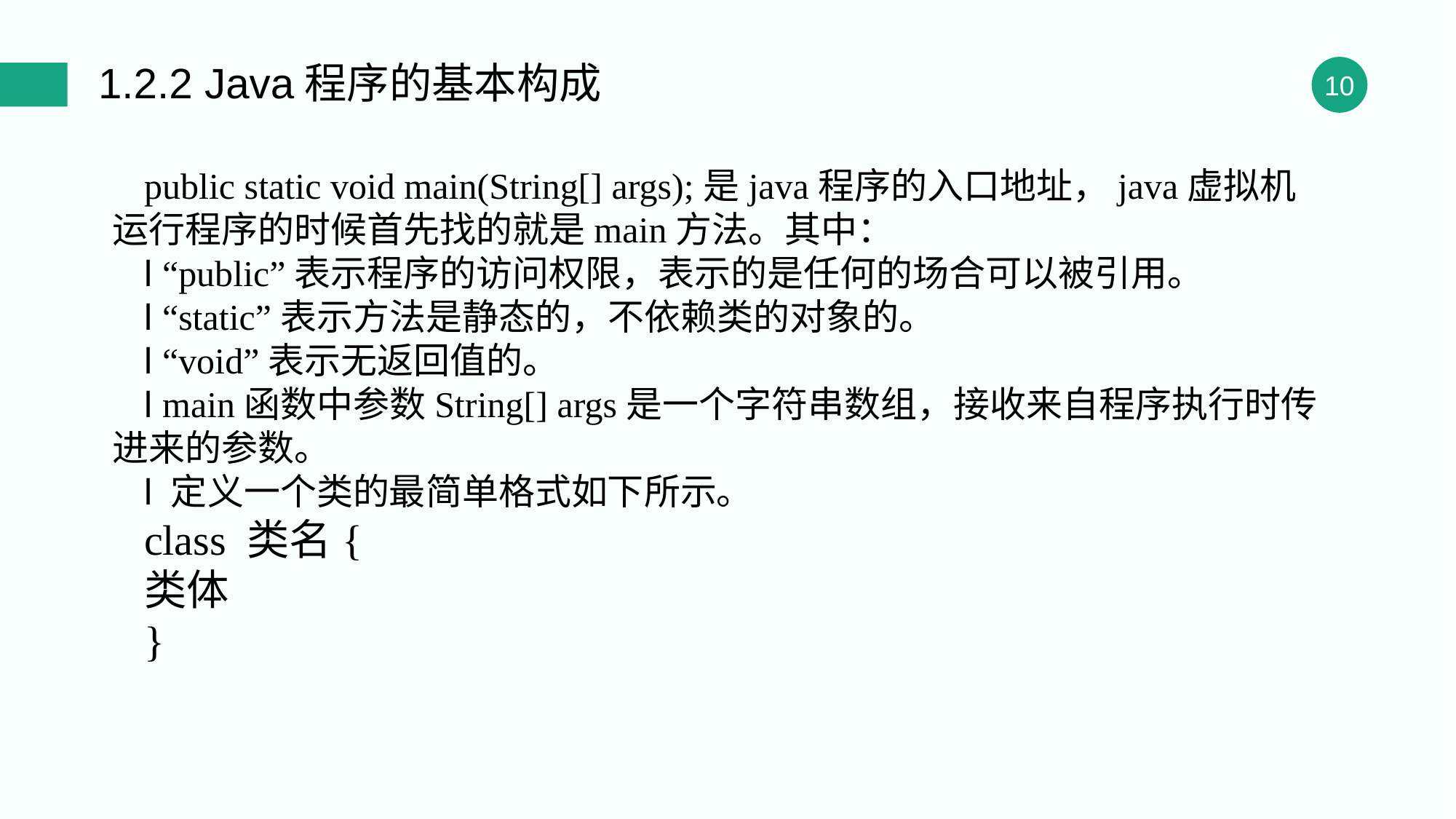

1.2.2 Java程序的基本构成
public static void main(String[] args);是java程序的入口地址，java虚拟机运行程序的时候首先找的就是main方法。其中：
l “public”表示程序的访问权限，表示的是任何的场合可以被引用。
l “static”表示方法是静态的，不依赖类的对象的。
l “void”表示无返回值的。
l main函数中参数String[] args是一个字符串数组，接收来自程序执行时传进来的参数。
l 定义一个类的最简单格式如下所示。
class 类名{
类体
}